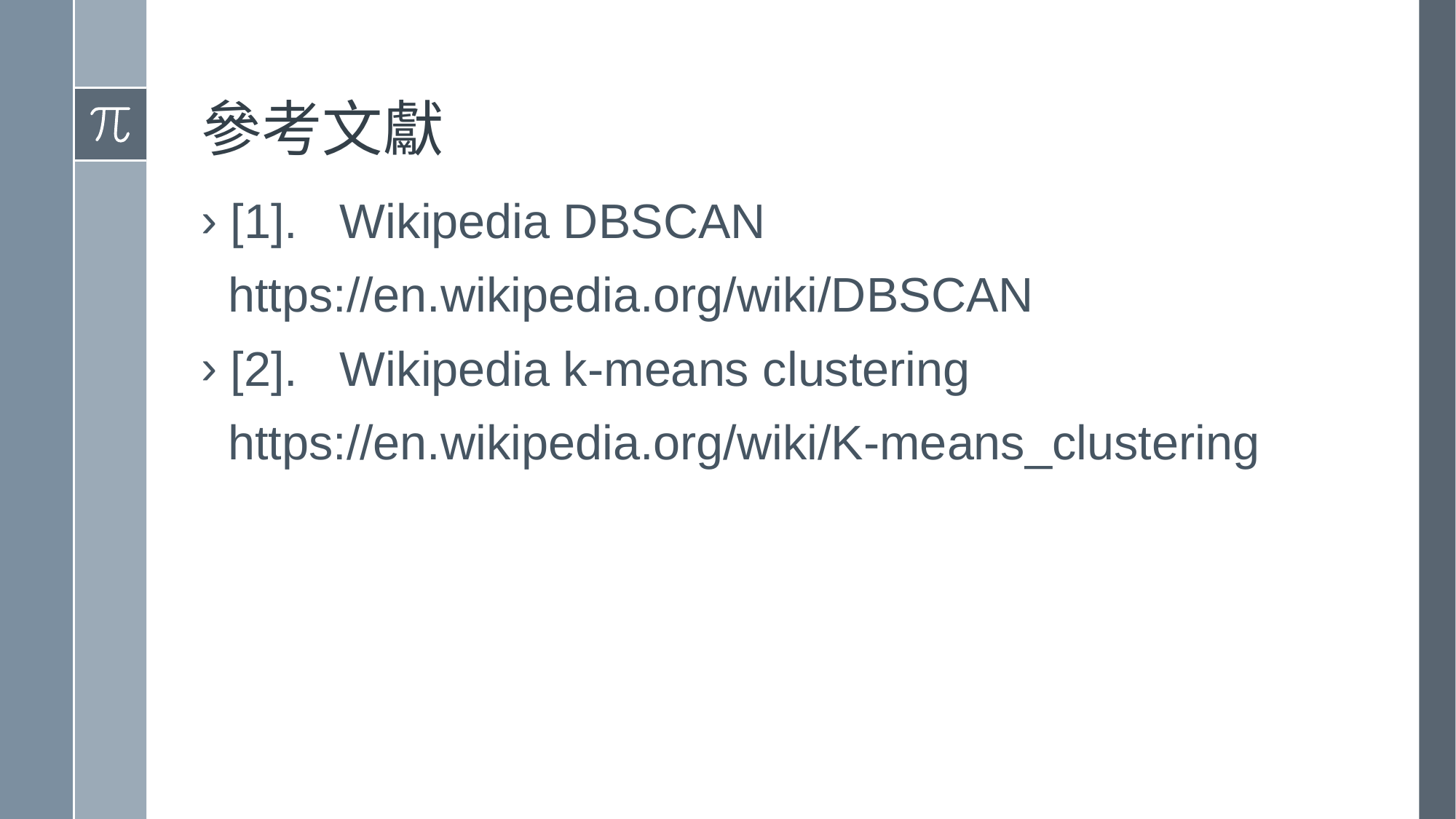

# 參考文獻
[1].	Wikipedia DBSCAN
  https://en.wikipedia.org/wiki/DBSCAN
[2].	Wikipedia k-means clustering
  https://en.wikipedia.org/wiki/K-means_clustering